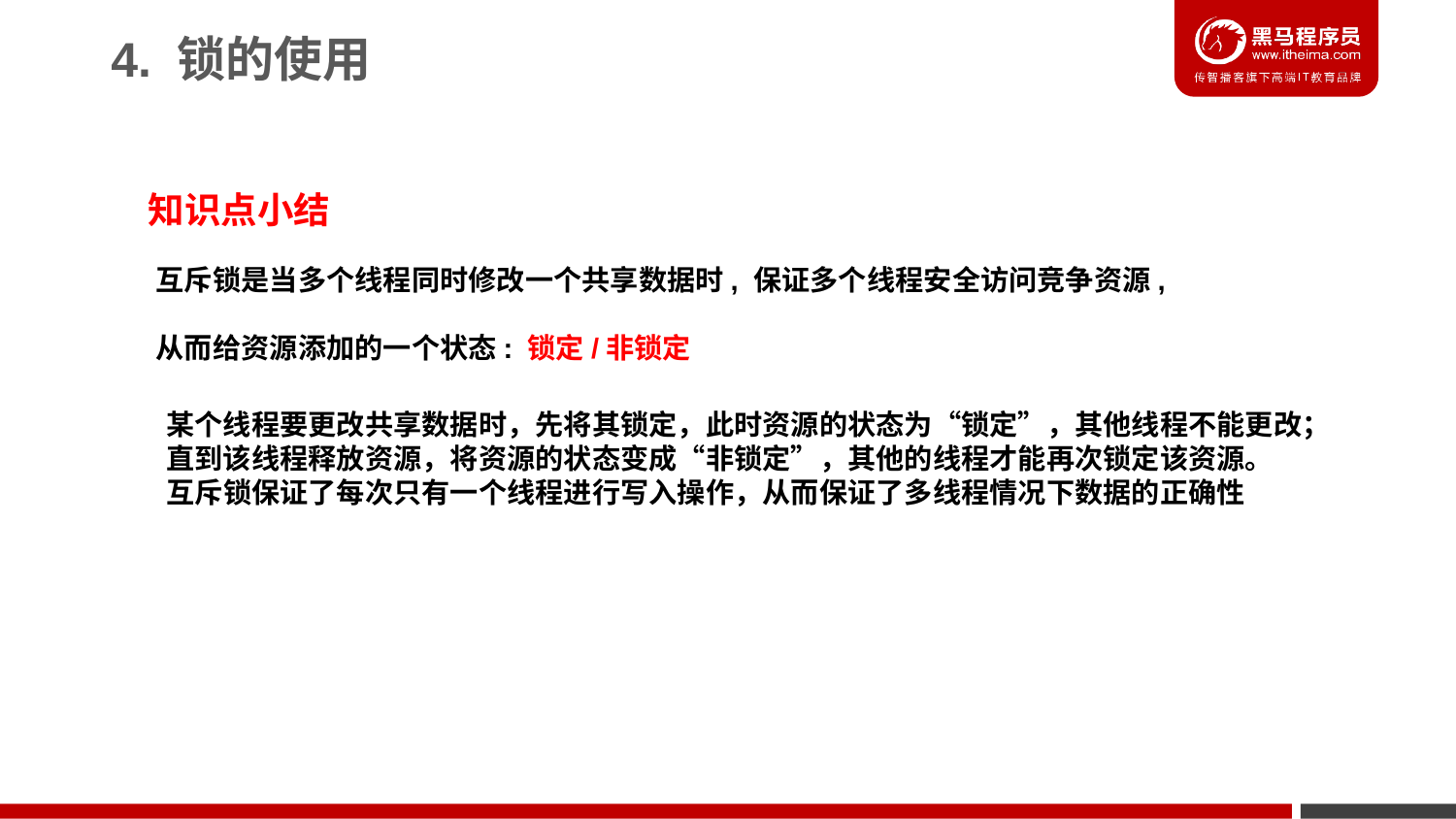

4. 锁的使用
知识点小结
互斥锁是当多个线程同时修改一个共享数据时, 保证多个线程安全访问竞争资源,

从而给资源添加的一个状态: 锁定/非锁定

某个线程要更改共享数据时，先将其锁定，此时资源的状态为“锁定”，其他线程不能更改；
直到该线程释放资源，将资源的状态变成“非锁定”，其他的线程才能再次锁定该资源。
互斥锁保证了每次只有一个线程进行写入操作，从而保证了多线程情况下数据的正确性